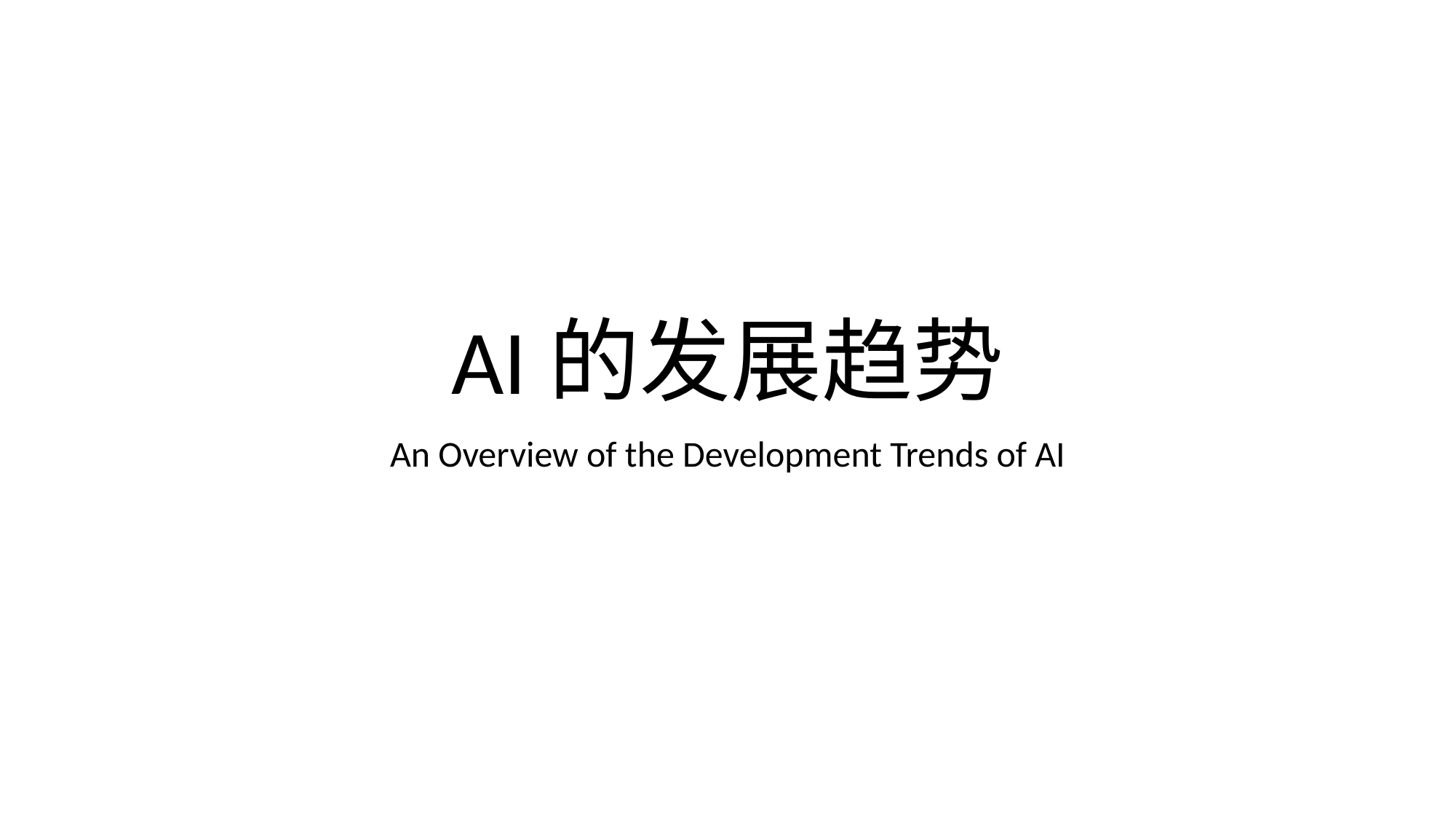

# AI的发展趋势
An Overview of the Development Trends of AI